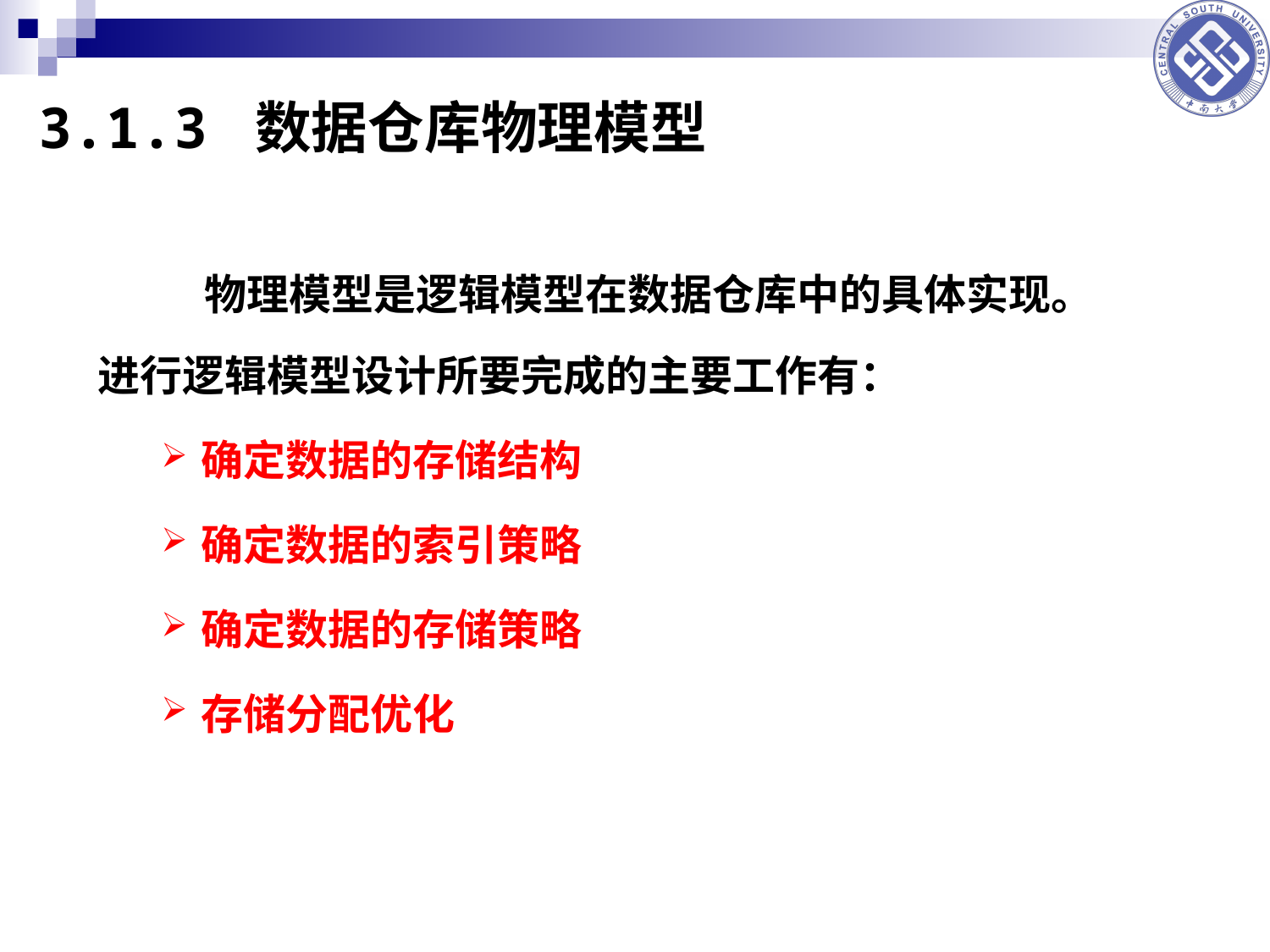

3.1.3 数据仓库物理模型
	物理模型是逻辑模型在数据仓库中的具体实现。
进行逻辑模型设计所要完成的主要工作有：
确定数据的存储结构
确定数据的索引策略
确定数据的存储策略
存储分配优化